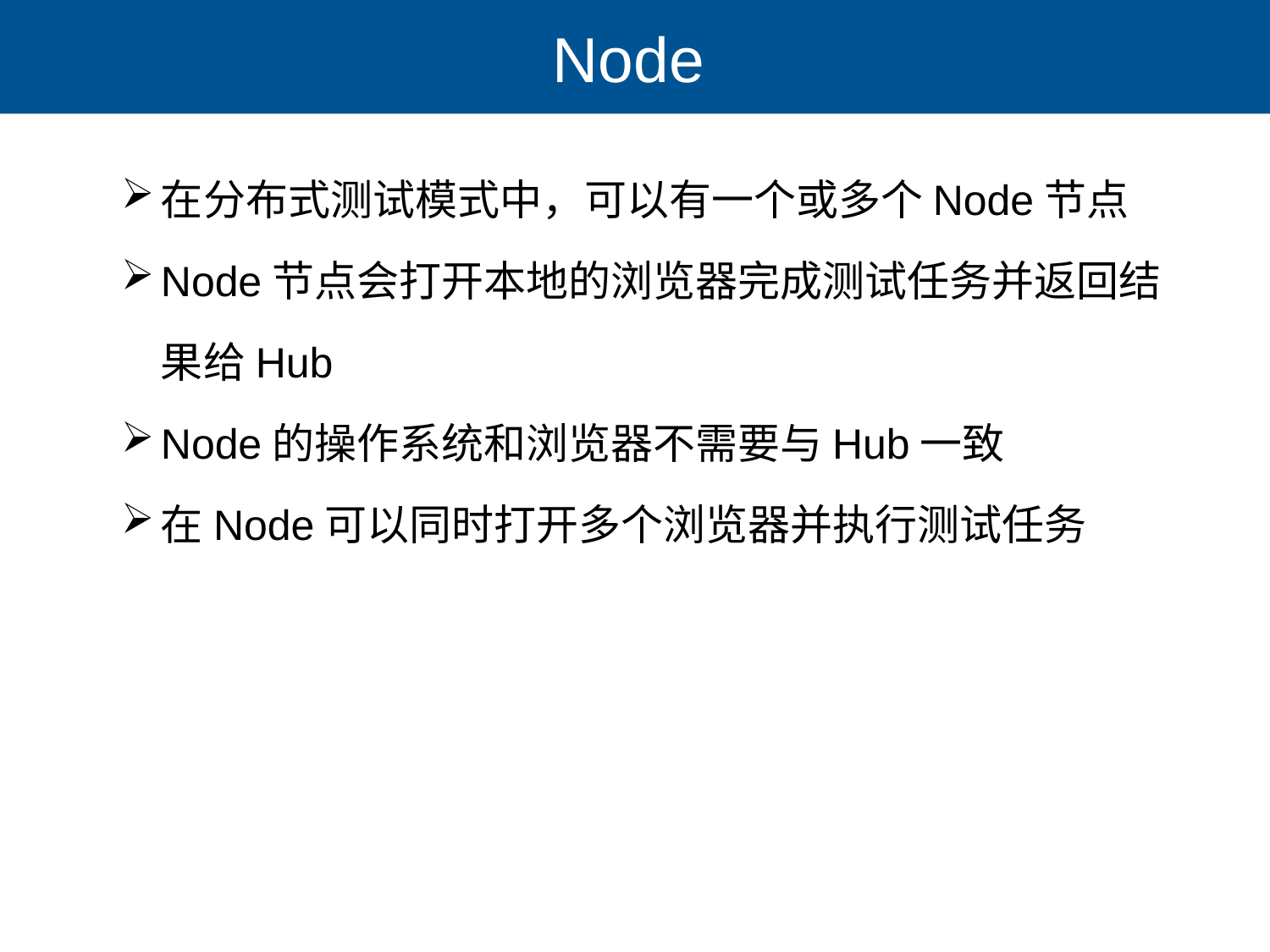

# Node
在分布式测试模式中，可以有一个或多个Node节点
Node节点会打开本地的浏览器完成测试任务并返回结果给Hub
Node的操作系统和浏览器不需要与Hub一致
在Node可以同时打开多个浏览器并执行测试任务